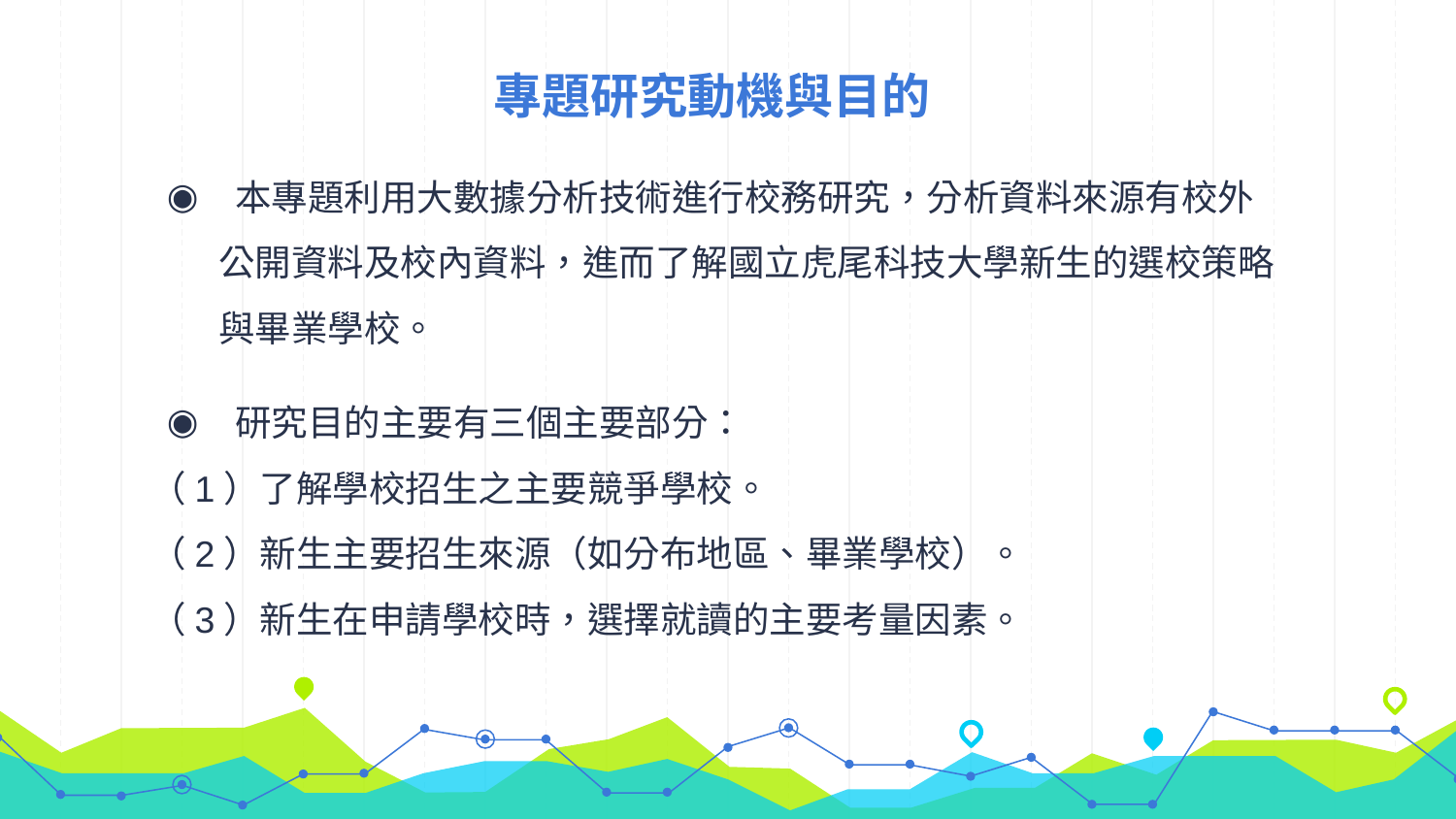

# 專題研究動機與目的
 本專題利用大數據分析技術進行校務研究，分析資料來源有校外公開資料及校內資料，進而了解國立虎尾科技大學新生的選校策略與畢業學校。

 研究目的主要有三個主要部分：
（1）了解學校招生之主要競爭學校。
（2）新生主要招生來源（如分布地區、畢業學校）。
（3）新生在申請學校時，選擇就讀的主要考量因素。